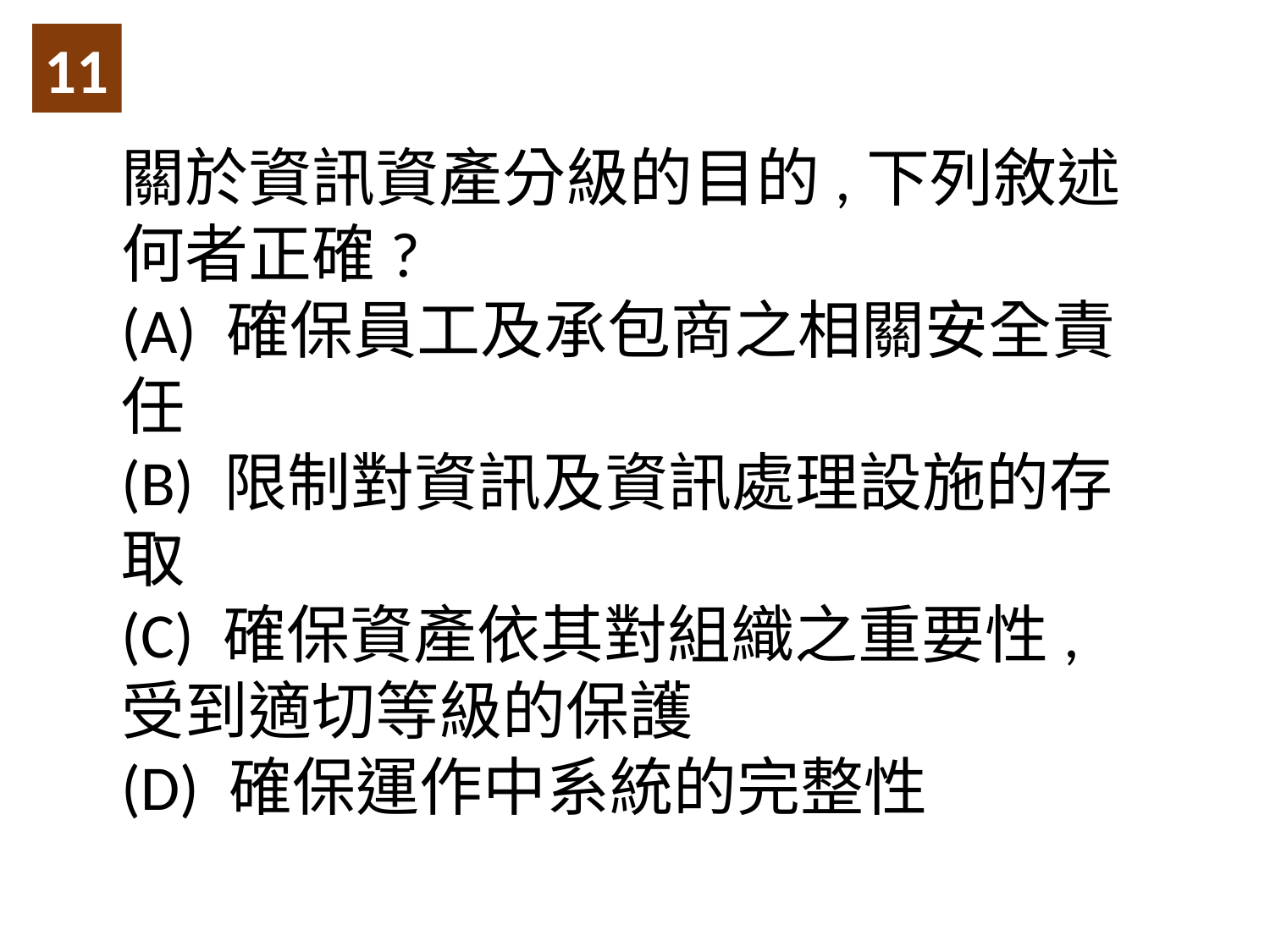

11
關於資訊資產分級的目的,下列敘述何者正確?
(A) 確保員工及承包商之相關安全責任
(B) 限制對資訊及資訊處理設施的存取
(C) 確保資產依其對組織之重要性,受到適切等級的保護
(D) 確保運作中系統的完整性